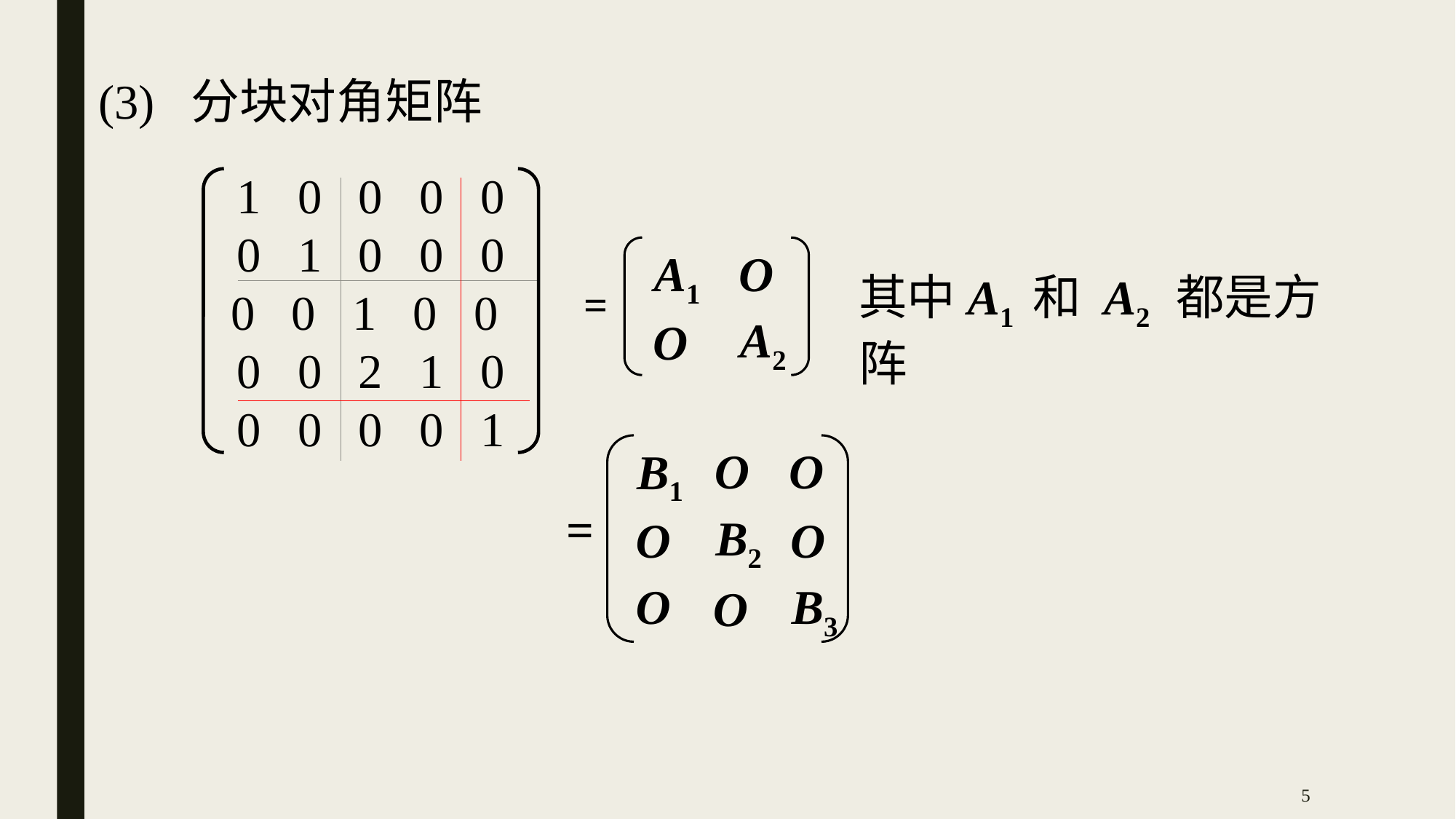

(3)  分块对角矩阵
1   0   0   0   0
0   1   0   0   0
0   0   1   0   0
0   0   2   1   0
0   0   0   0   1

A1
O
其中A1 和 A2  都是方阵
=
A2
O

B1
O
O
=
B2
O
O
O
B3
O
5